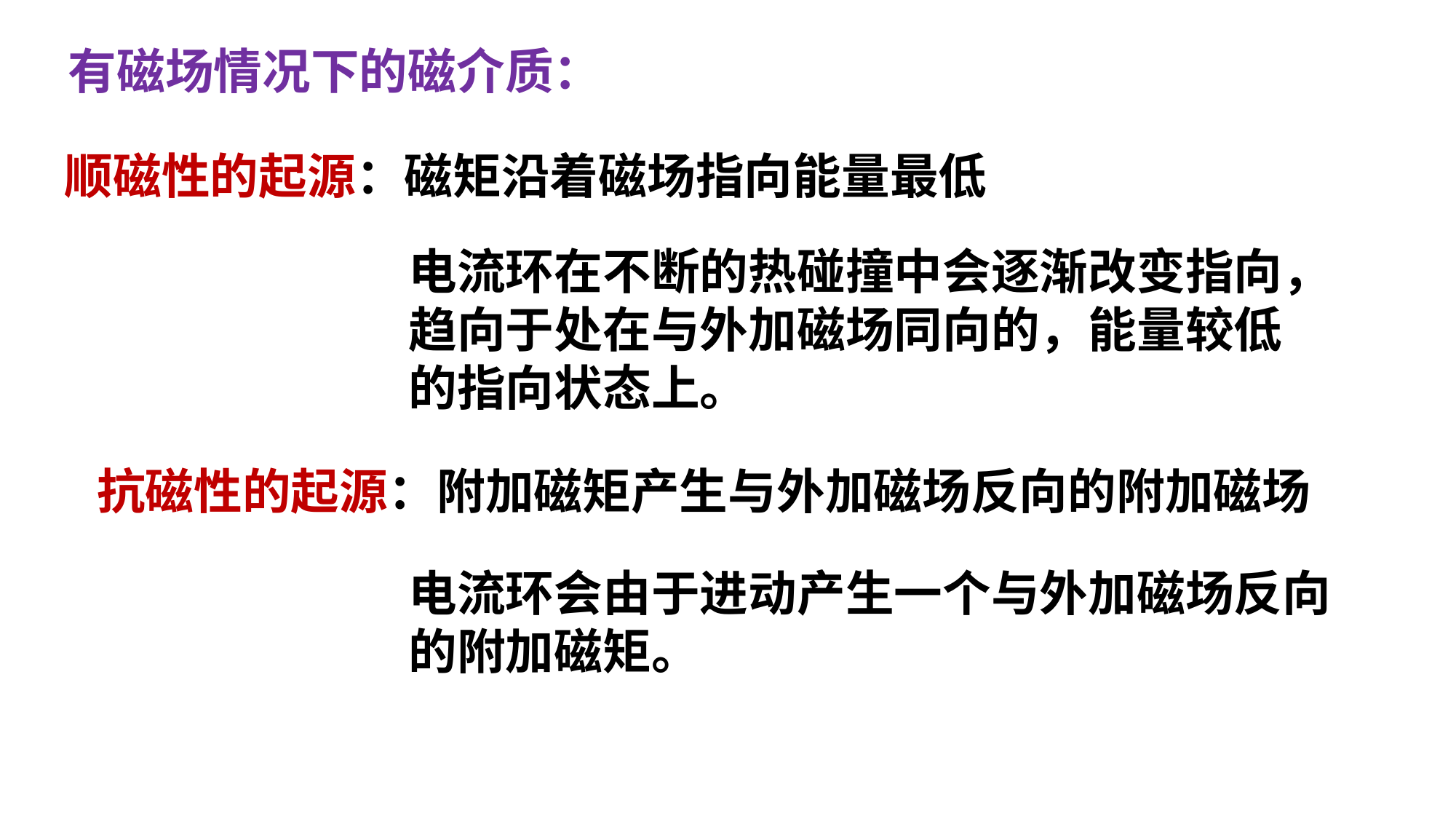

有磁场情况下的磁介质：
顺磁性的起源：磁矩沿着磁场指向能量最低
电流环在不断的热碰撞中会逐渐改变指向，
趋向于处在与外加磁场同向的，能量较低
的指向状态上。
抗磁性的起源：附加磁矩产生与外加磁场反向的附加磁场
电流环会由于进动产生一个与外加磁场反向
的附加磁矩。